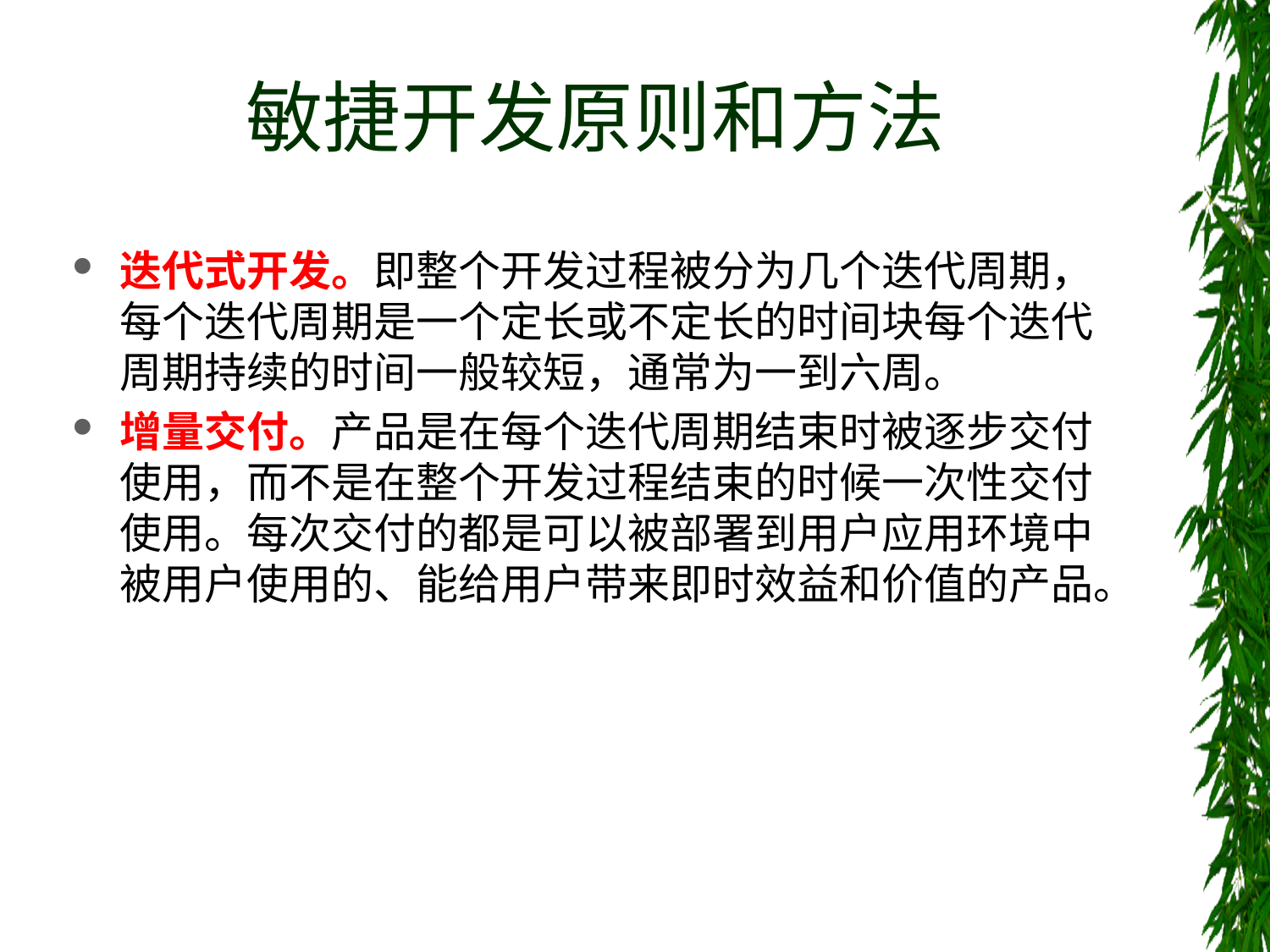

# 敏捷开发原则和方法
迭代式开发。即整个开发过程被分为几个迭代周期，每个迭代周期是一个定长或不定长的时间块每个迭代周期持续的时间一般较短，通常为一到六周。
增量交付。产品是在每个迭代周期结束时被逐步交付使用，而不是在整个开发过程结束的时候一次性交付使用。每次交付的都是可以被部署到用户应用环境中被用户使用的、能给用户带来即时效益和价值的产品。